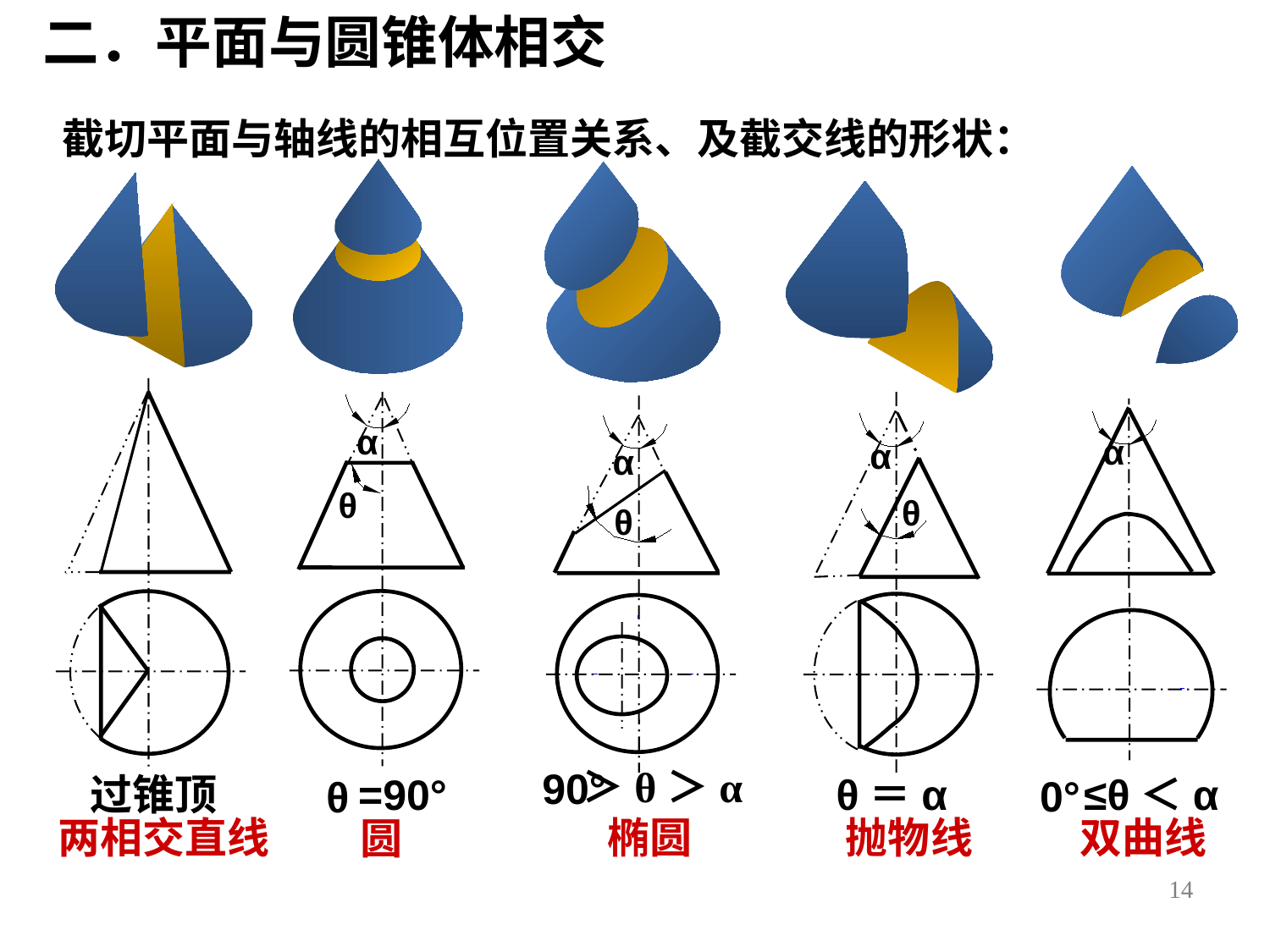

二．平面与圆锥体相交

 截切平面与轴线的相互位置关系、及截交线的形状：

α

θ

α

θ

α

θ

α

＞θ＞α
90°

过锥顶
=90°
θ
θ＝α
≤θ＜α
0°
两相交直线
圆
椭圆
抛物线
双曲线
14